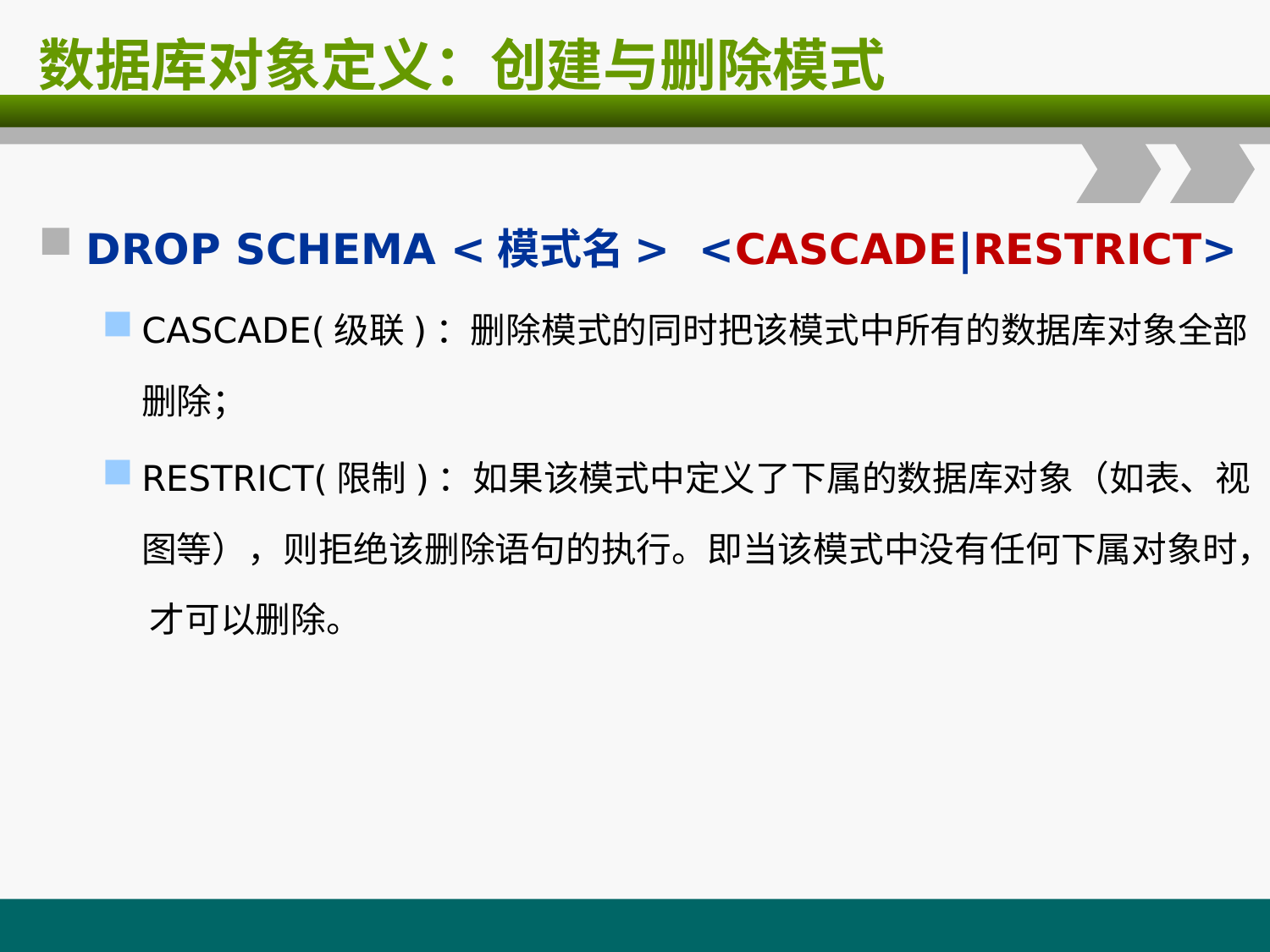

# 数据库对象定义：创建与删除模式
DROP SCHEMA <模式名>  <CASCADE|RESTRICT>
CASCADE(级联)：删除模式的同时把该模式中所有的数据库对象全部删除；
RESTRICT(限制)：如果该模式中定义了下属的数据库对象（如表、视图等），则拒绝该删除语句的执行。即当该模式中没有任何下属对象时， 才可以删除。